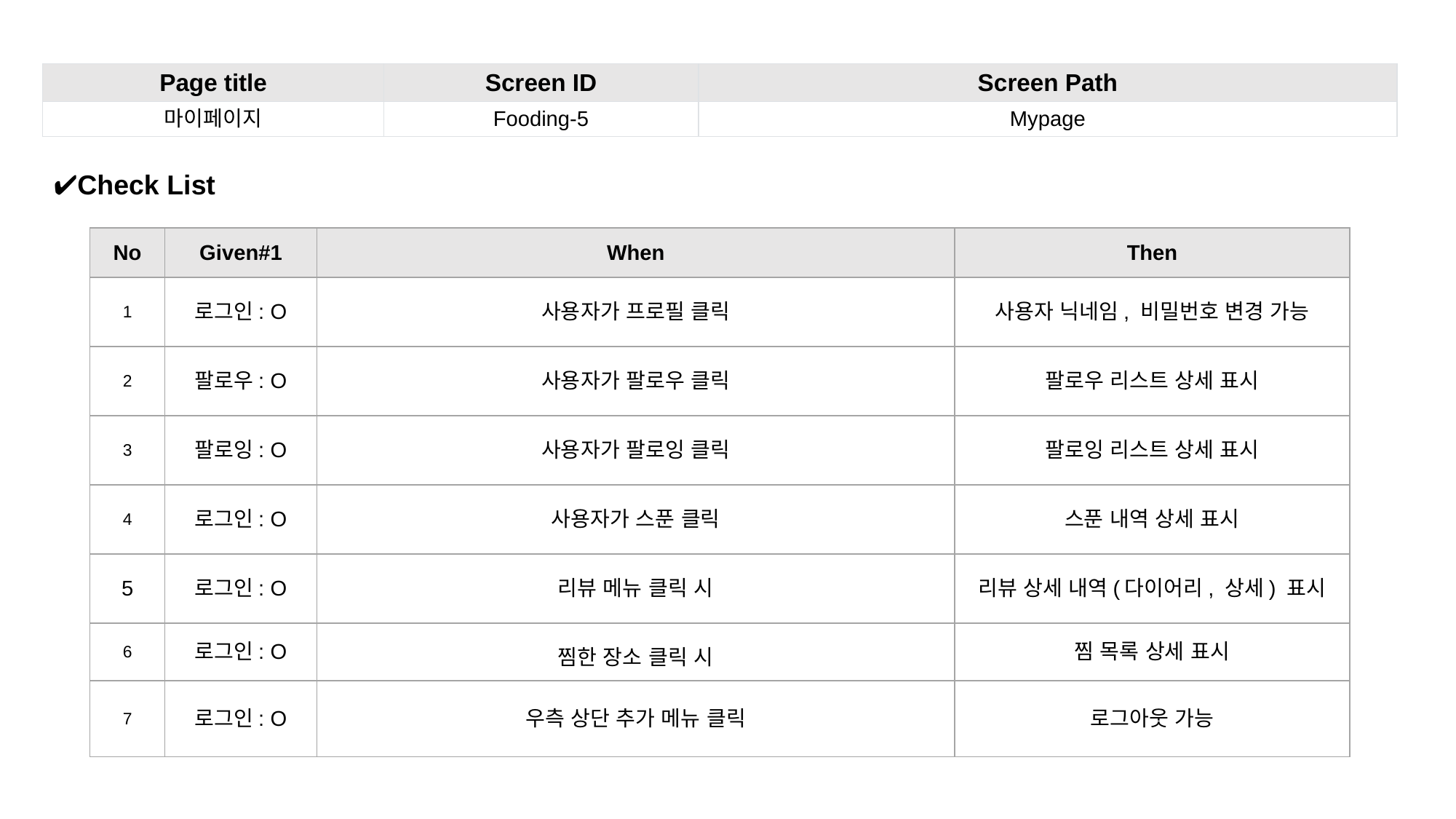

| Page title | Screen ID | Screen Path |
| --- | --- | --- |
| 마이페이지 | Fooding-5 | Mypage |
✔Check List

| No | Given#1 | When | Then |
| --- | --- | --- | --- |
| 1 | 로그인: O | 사용자가 프로필 클릭 | 사용자 닉네임, 비밀번호 변경 가능 |
| 2 | 팔로우: O | 사용자가 팔로우 클릭 | 팔로우 리스트 상세 표시 |
| 3 | 팔로잉: O | 사용자가 팔로잉 클릭 | 팔로잉 리스트 상세 표시 |
| 4 | 로그인: O | 사용자가 스푼 클릭 | 스푼 내역 상세 표시 |
| 5 | 로그인: O | 리뷰 메뉴 클릭 시 | 리뷰 상세 내역(다이어리, 상세) 표시 |
| 6 | 로그인: O | 찜한 장소 클릭 시 | 찜 목록 상세 표시 |
| 7 | 로그인: O | 우측 상단 추가 메뉴 클릭 | 로그아웃 가능 |